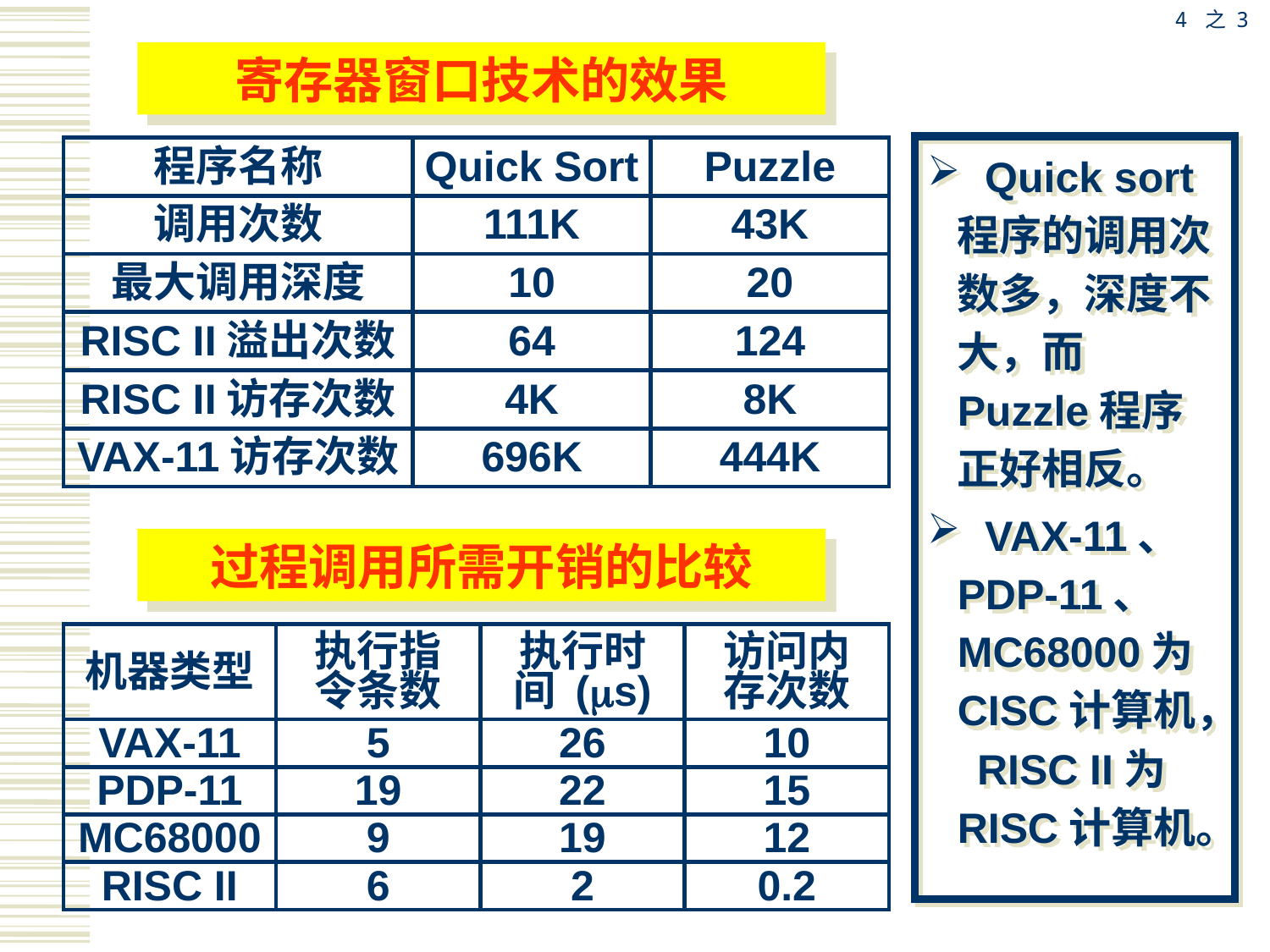

4 之 3
寄存器窗口技术的效果
  Quick sort程序的调用次数多，深度不大，而Puzzle程序正好相反。
  VAX-11、 PDP-11、 MC68000为CISC计算机， RISC II为RISC计算机。
程序名称
Quick Sort
Puzzle
调用次数
111K
43K
最大调用深度
10
20
RISC II溢出次数
64
124
RISC II访存次数
4K
8K
VAX-11访存次数
696K
444K
过程调用所需开销的比较
机器类型
执行指
令条数
执行时
间 (μs)
访问内
存次数
VAX-11
5
26
10
PDP-11
19
22
15
MC68000
9
19
12
RISC II
6
2
0.2